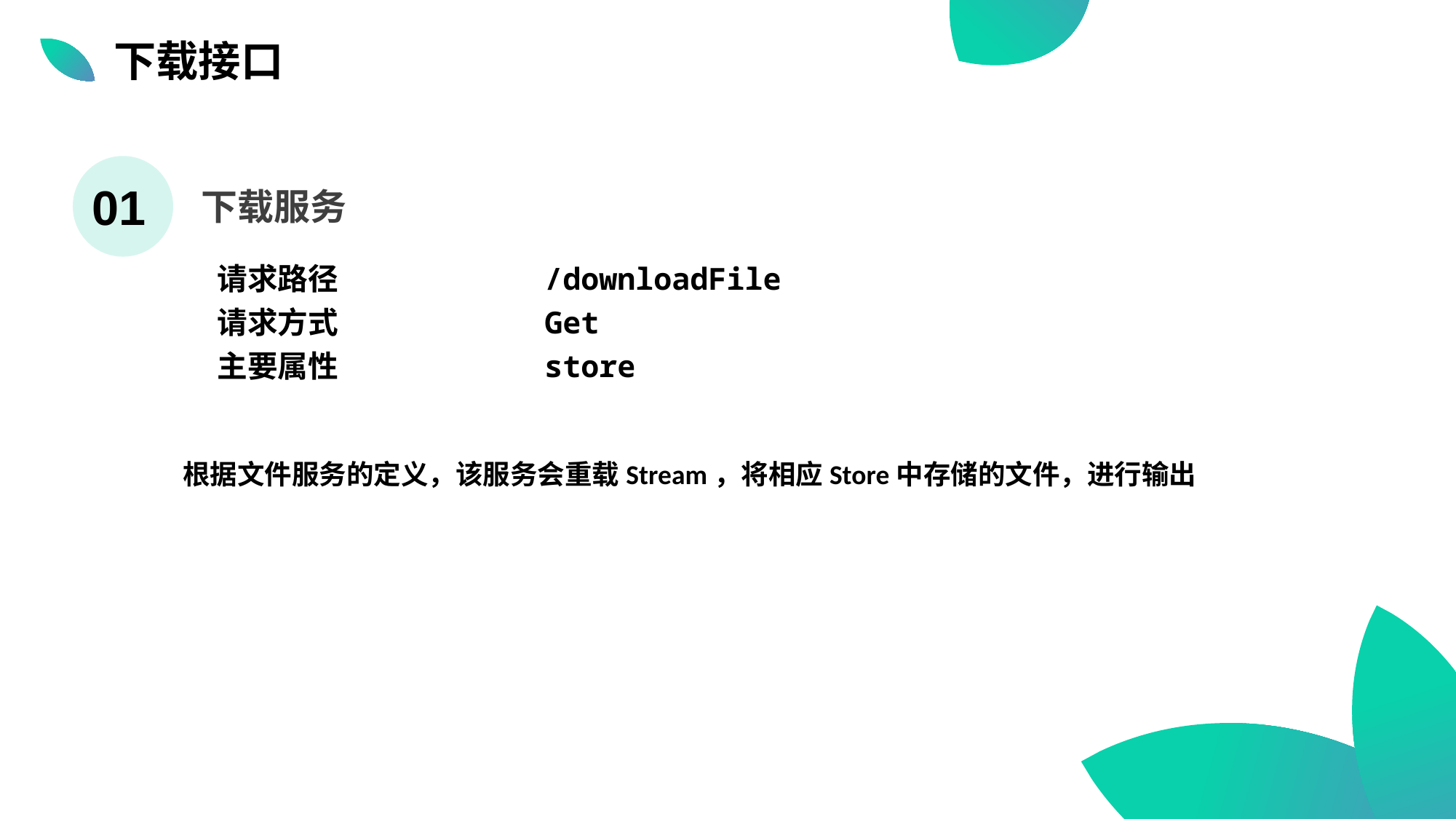

下载接口

01
下载服务
请求路径	    	/downloadFile
请求方式   		Get
主要属性 		store
根据文件服务的定义，该服务会重载Stream，将相应Store中存储的文件，进行输出